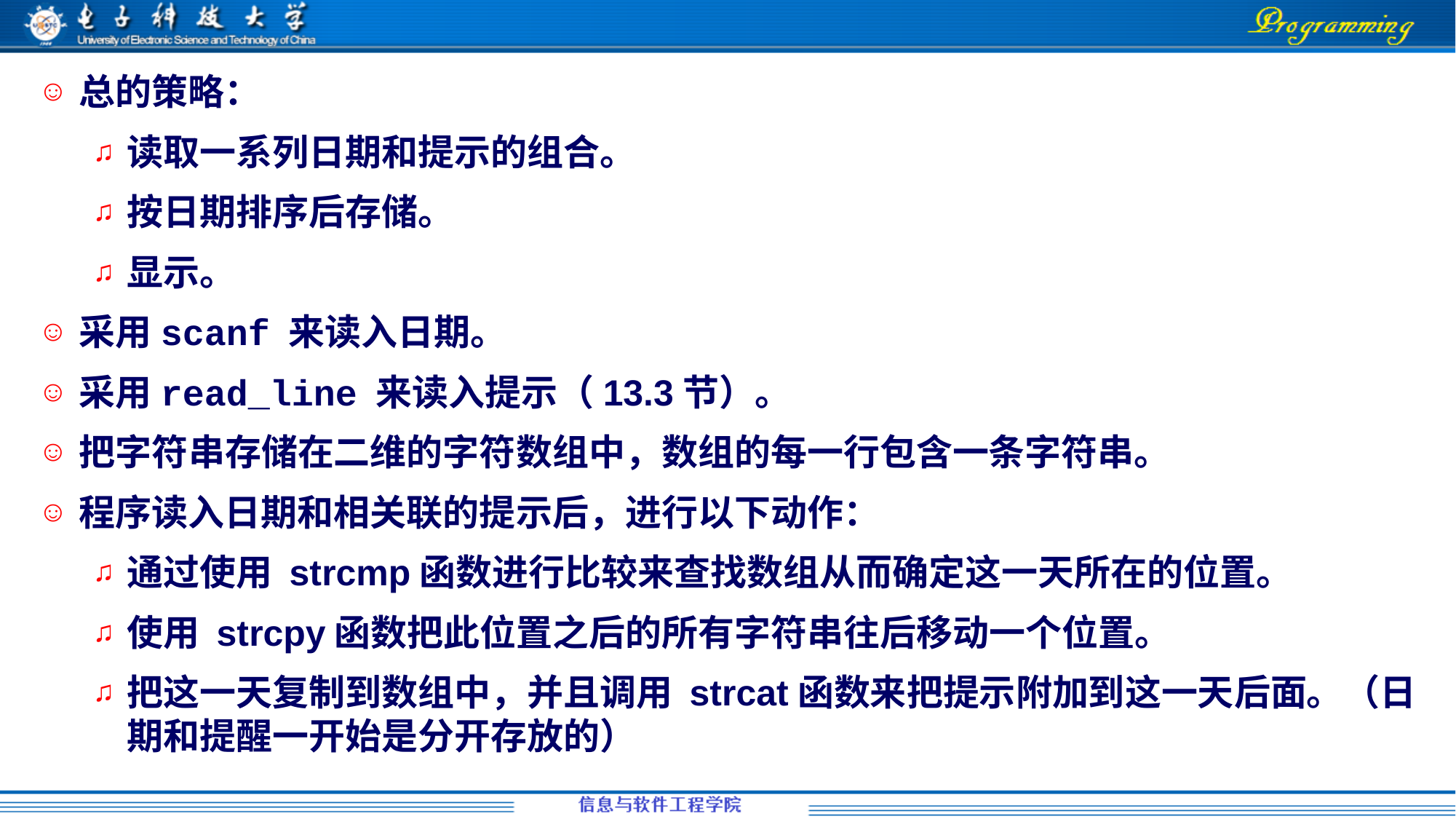

总的策略：
读取一系列日期和提示的组合。
按日期排序后存储。
显示。
采用scanf 来读入日期。
采用read_line 来读入提示（13.3节）。
把字符串存储在二维的字符数组中，数组的每一行包含一条字符串。
程序读入日期和相关联的提示后，进行以下动作：
通过使用 strcmp函数进行比较来查找数组从而确定这一天所在的位置。
使用 strcpy函数把此位置之后的所有字符串往后移动一个位置。
把这一天复制到数组中，并且调用 strcat函数来把提示附加到这一天后面。（日期和提醒一开始是分开存放的）